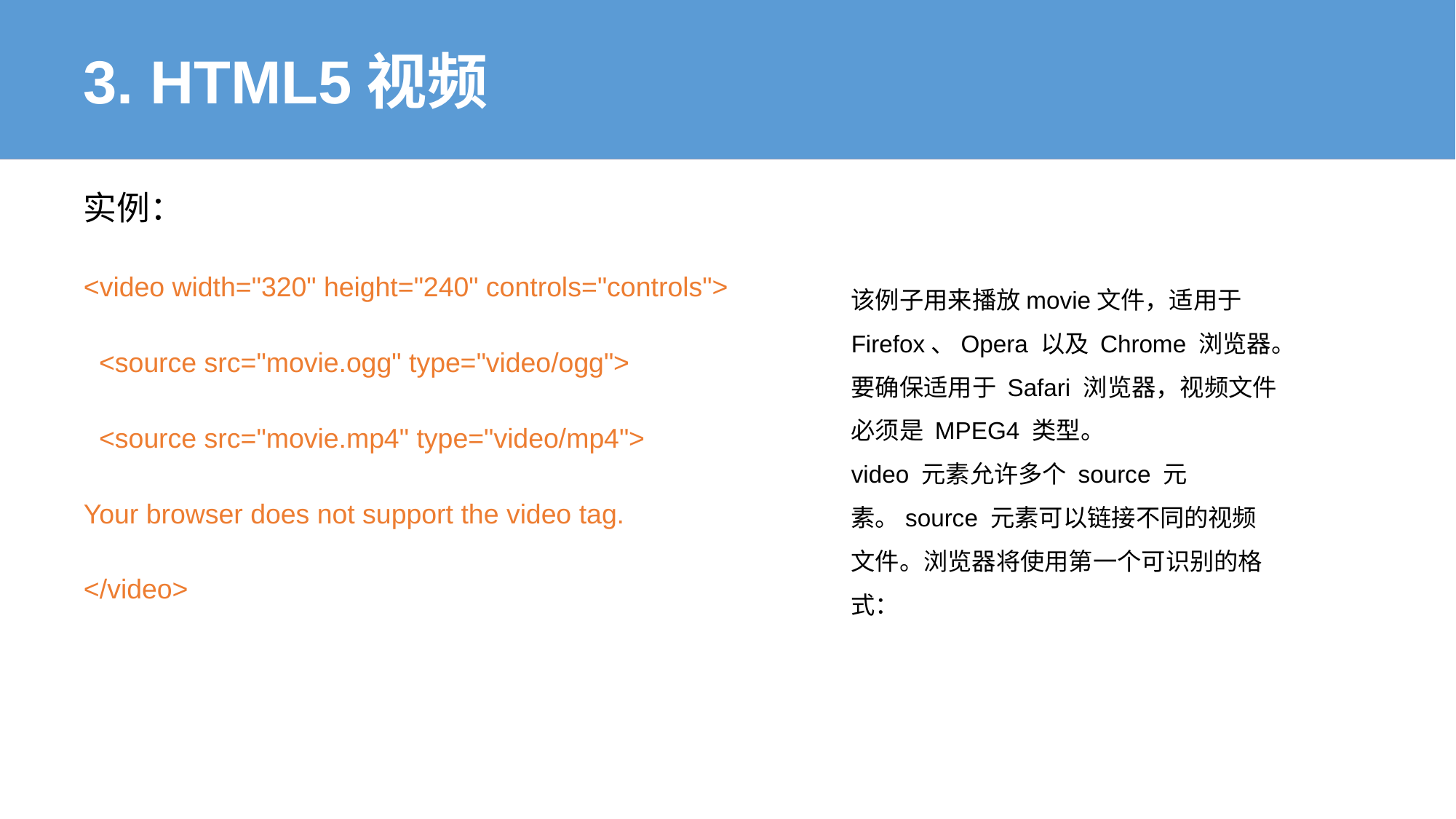

# 3. HTML5视频
实例：
<video width="320" height="240" controls="controls">
  <source src="movie.ogg" type="video/ogg">
  <source src="movie.mp4" type="video/mp4">
Your browser does not support the video tag.
</video>
该例子用来播放movie文件，适用于Firefox、Opera 以及 Chrome 浏览器。
要确保适用于 Safari 浏览器，视频文件必须是 MPEG4 类型。
video 元素允许多个 source 元素。source 元素可以链接不同的视频文件。浏览器将使用第一个可识别的格式：